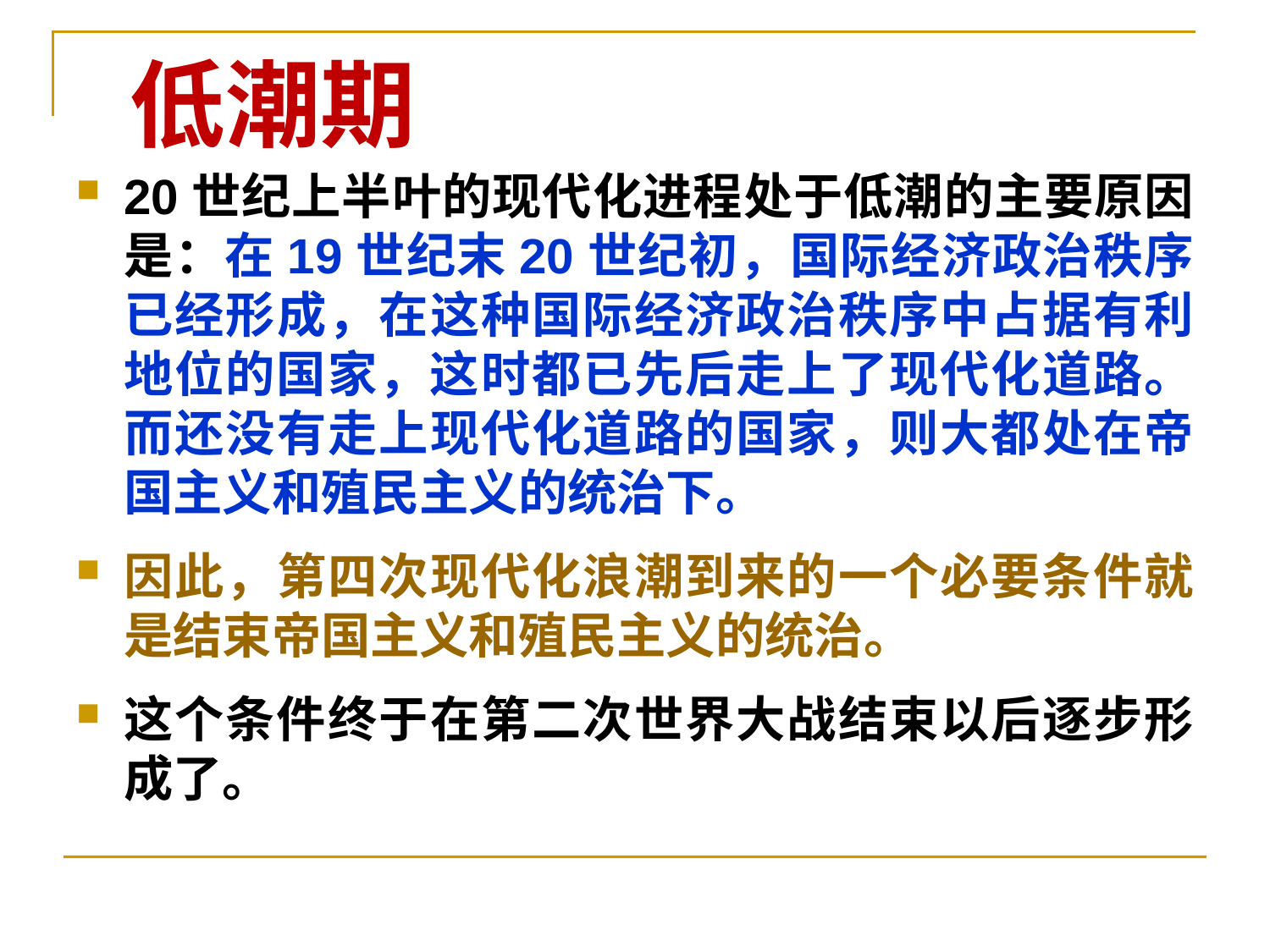

# 低潮期
20世纪上半叶的现代化进程处于低潮的主要原因是：在19世纪末20世纪初，国际经济政治秩序已经形成，在这种国际经济政治秩序中占据有利地位的国家，这时都已先后走上了现代化道路。而还没有走上现代化道路的国家，则大都处在帝国主义和殖民主义的统治下。
因此，第四次现代化浪潮到来的一个必要条件就是结束帝国主义和殖民主义的统治。
这个条件终于在第二次世界大战结束以后逐步形成了。
29